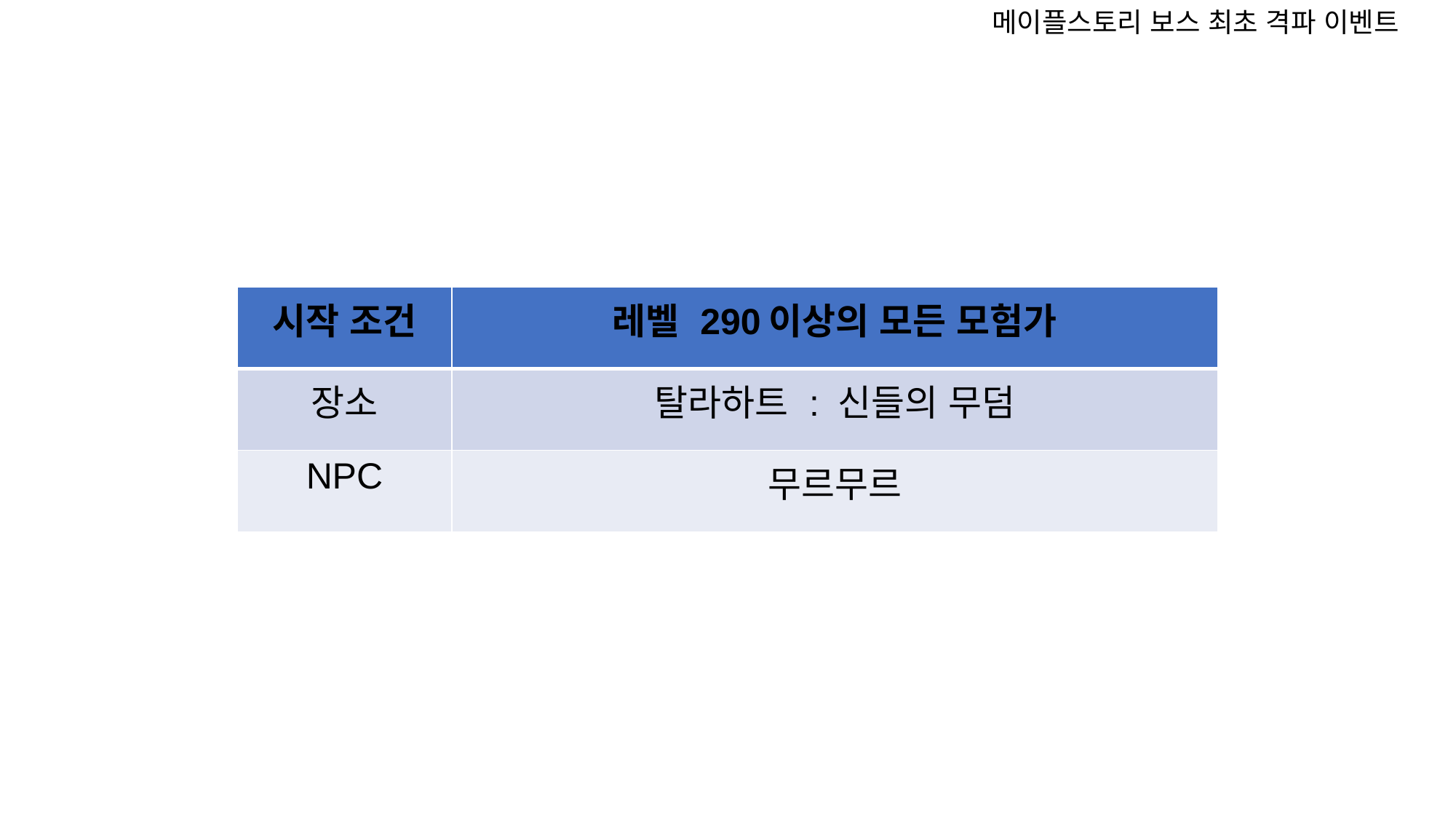

메이플스토리 보스 최초 격파 이벤트
| 시작 조건 | 레벨 290이상의 모든 모험가 |
| --- | --- |
| 장소 | 탈라하트 : 신들의 무덤 |
| NPC | 무르무르 |